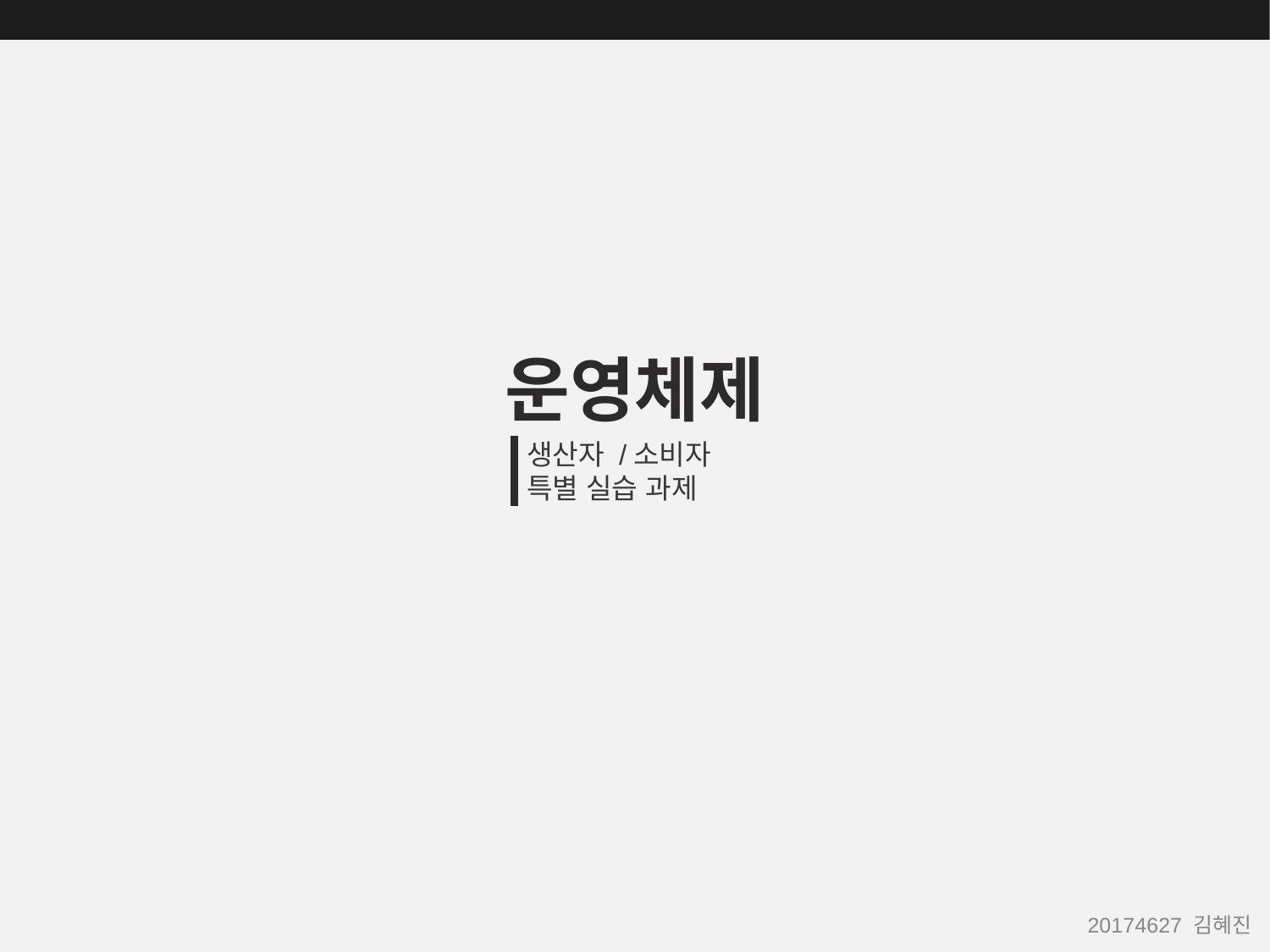

운영체제
생산자 /소비자
특별 실습 과제

20174627 김혜진